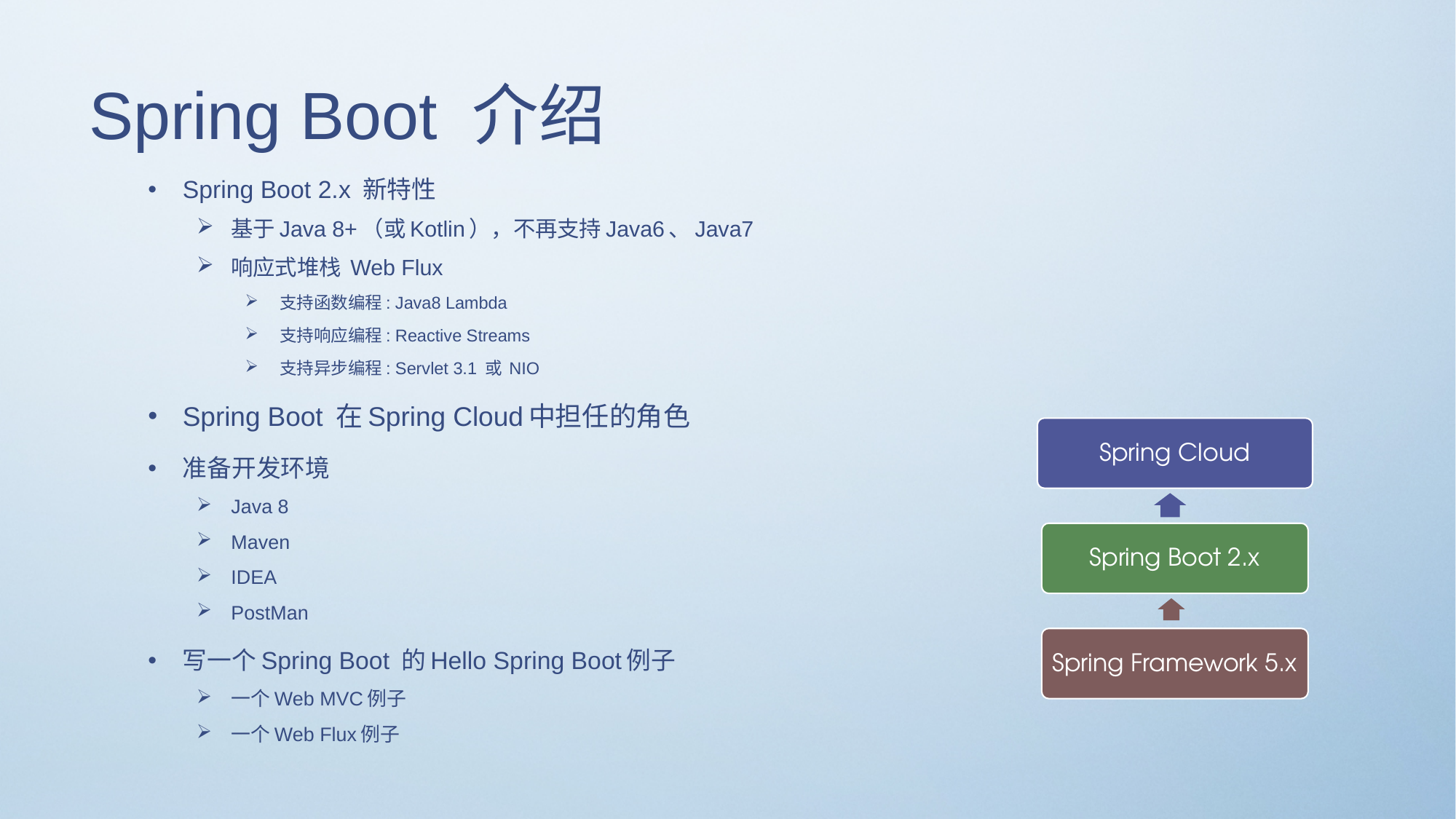

# Spring Boot 介绍
Spring Boot 2.x 新特性
基于Java 8+（或Kotlin），不再支持Java6、Java7
响应式堆栈 Web Flux
支持函数编程: Java8 Lambda
支持响应编程: Reactive Streams
支持异步编程: Servlet 3.1 或 NIO
Spring Boot 在Spring Cloud中担任的角色
准备开发环境
Java 8
Maven
IDEA
PostMan
写一个Spring Boot 的Hello Spring Boot例子
一个Web MVC例子
一个Web Flux例子

Spring Cloud

Spring Boot 2.x

Spring Framework 5.x